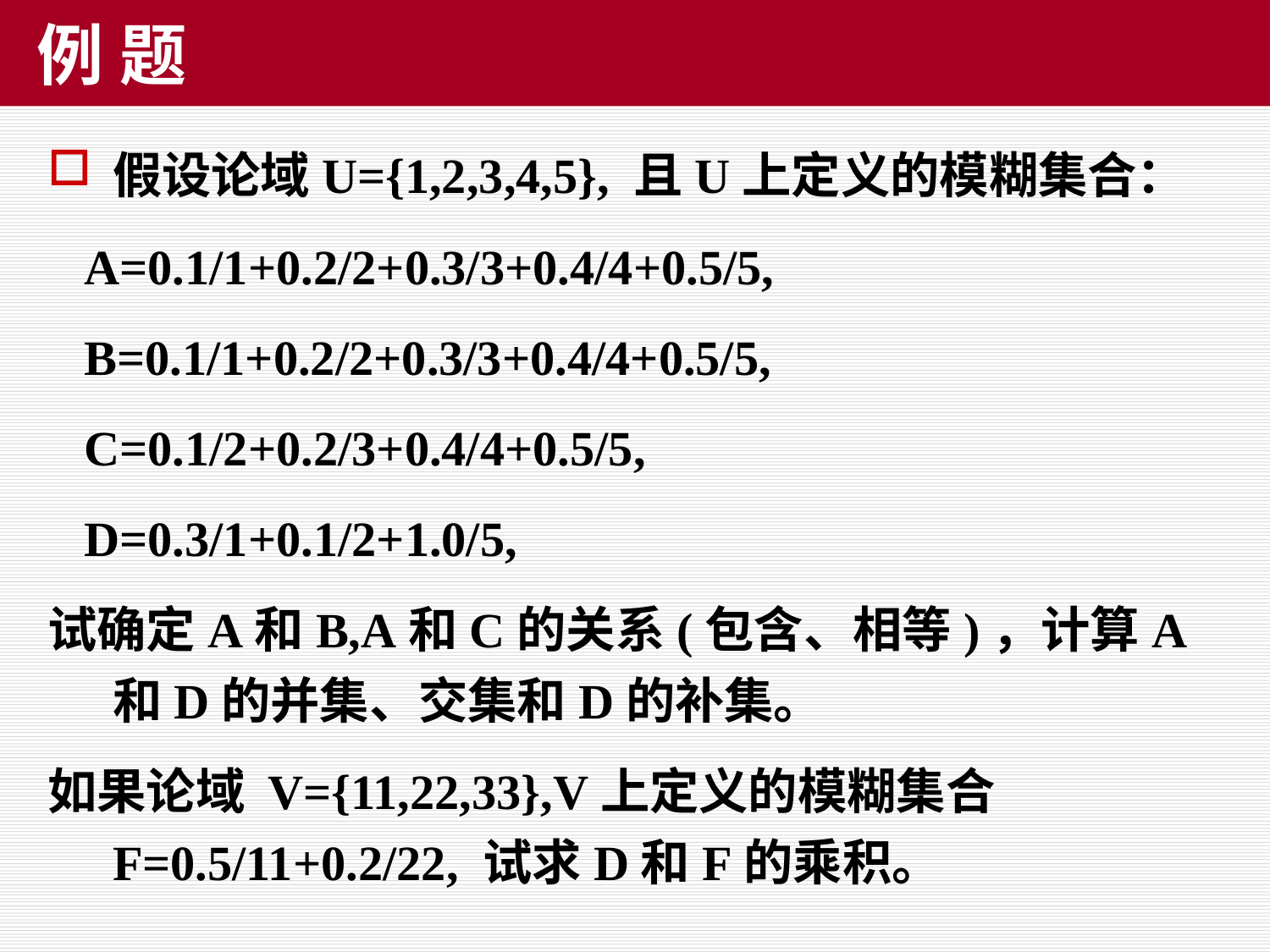

# 例 题
假设论域U={1,2,3,4,5}, 且U上定义的模糊集合：
   A=0.1/1+0.2/2+0.3/3+0.4/4+0.5/5,
   B=0.1/1+0.2/2+0.3/3+0.4/4+0.5/5,
   C=0.1/2+0.2/3+0.4/4+0.5/5,
   D=0.3/1+0.1/2+1.0/5,
试确定A和B,A和C的关系(包含、相等)，计算A和D的并集、交集和D的补集。
如果论域 V={11,22,33},V上定义的模糊集合F=0.5/11+0.2/22, 试求D和F的乘积。